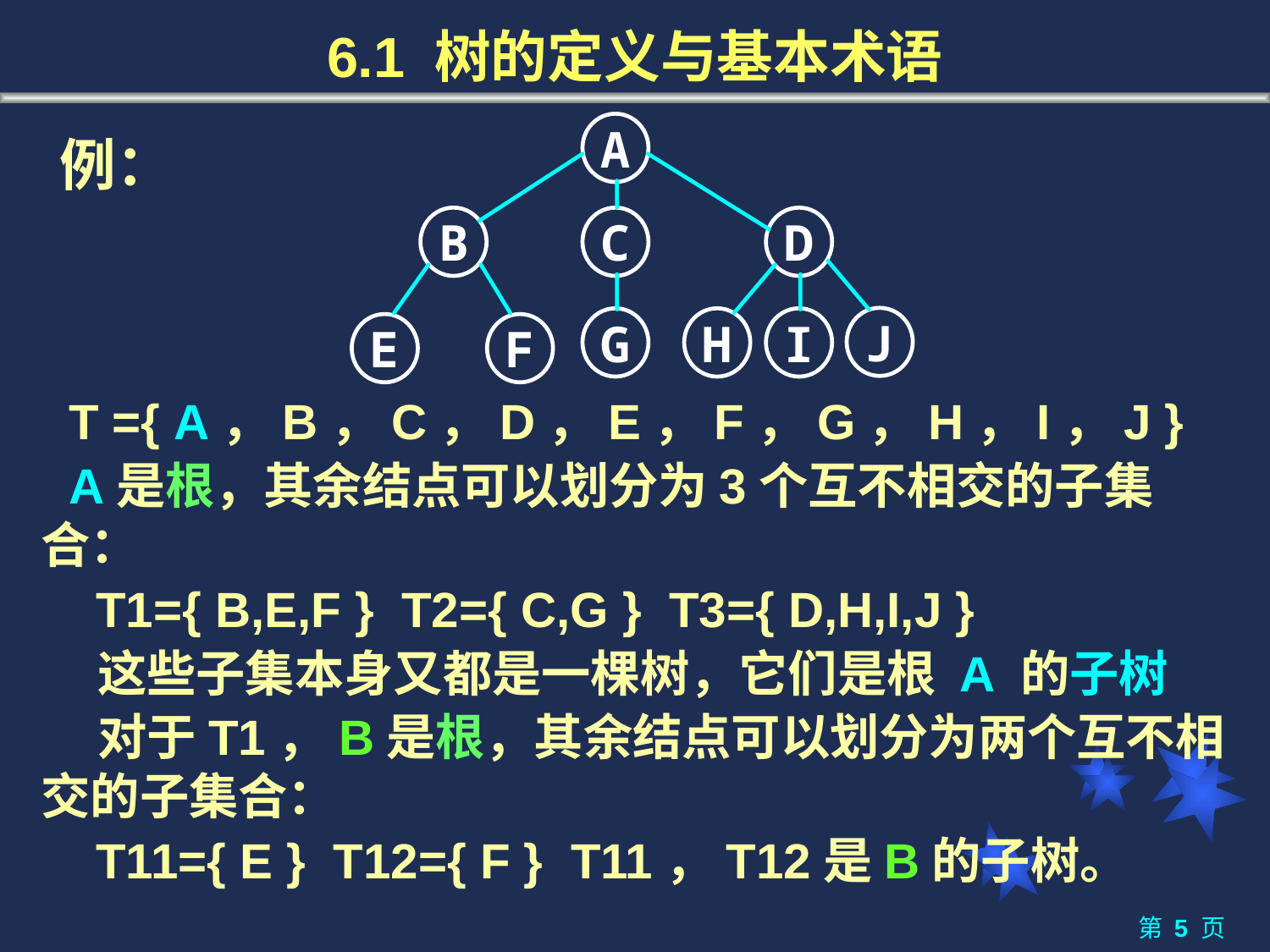

# 6.1 树的定义与基本术语
	例：
A

B
C
D

J
G
H
I
E
F
  T ={ A，B，C，D，E，F，G，H，I，J }
  A是根，其余结点可以划分为3个互不相交的子集合：
    T1={ B,E,F }  T2={ C,G }  T3={ D,H,I,J }
    这些子集本身又都是一棵树，它们是根 A 的子树
    对于T1，B是根，其余结点可以划分为两个互不相交的子集合：
    T11={ E }  T12={ F }  T11，T12是B的子树。
第 5 页